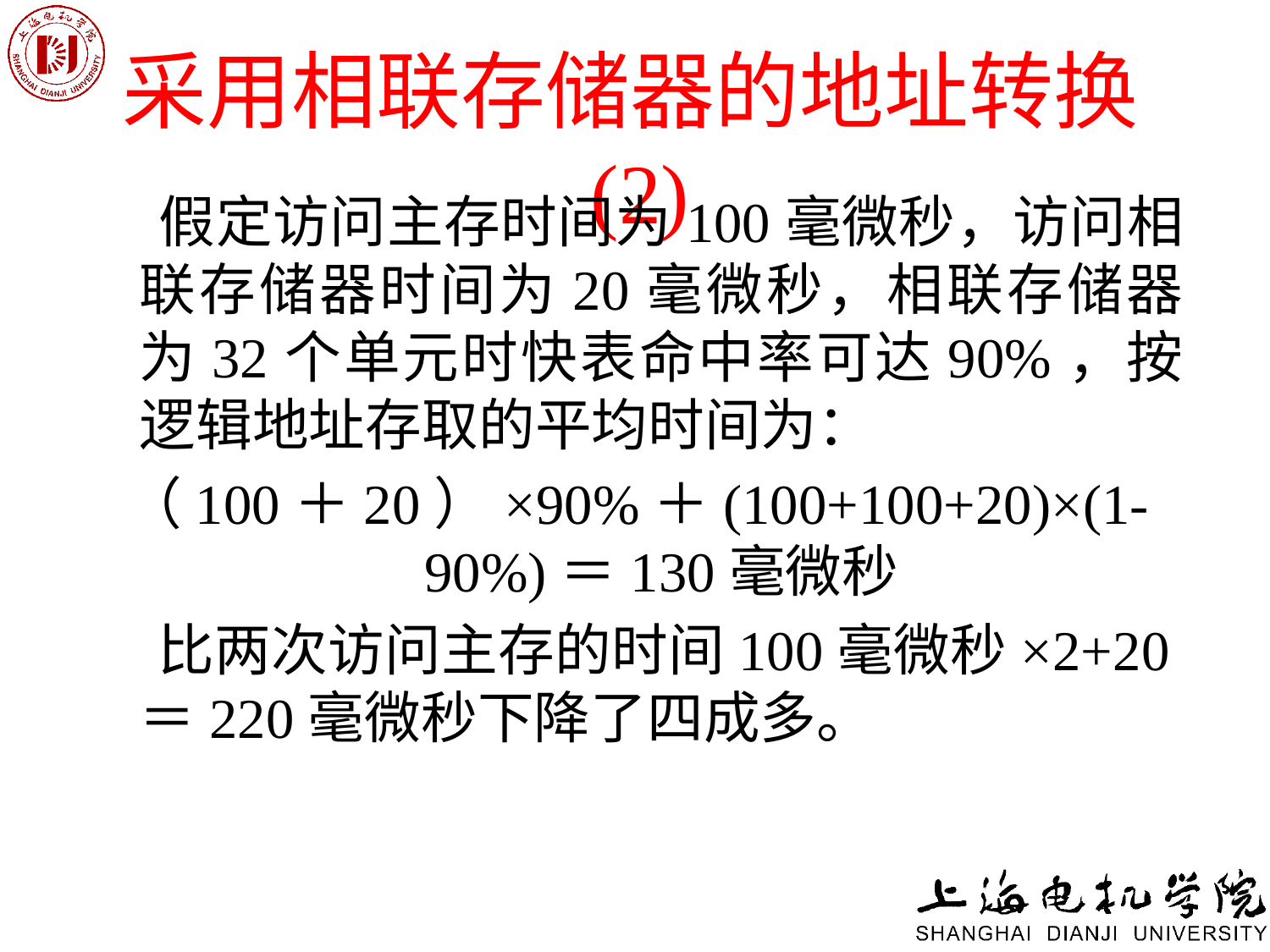

# 采用相联存储器的地址转换(2)
    假定访问主存时间为100毫微秒，访问相联存储器时间为20毫微秒，相联存储器为32个单元时快表命中率可达90%，按逻辑地址存取的平均时间为：
（100＋20）×90%＋(100+100+20)×(1-90%)＝130毫微秒
    比两次访问主存的时间100毫微秒×2+20＝220毫微秒下降了四成多。